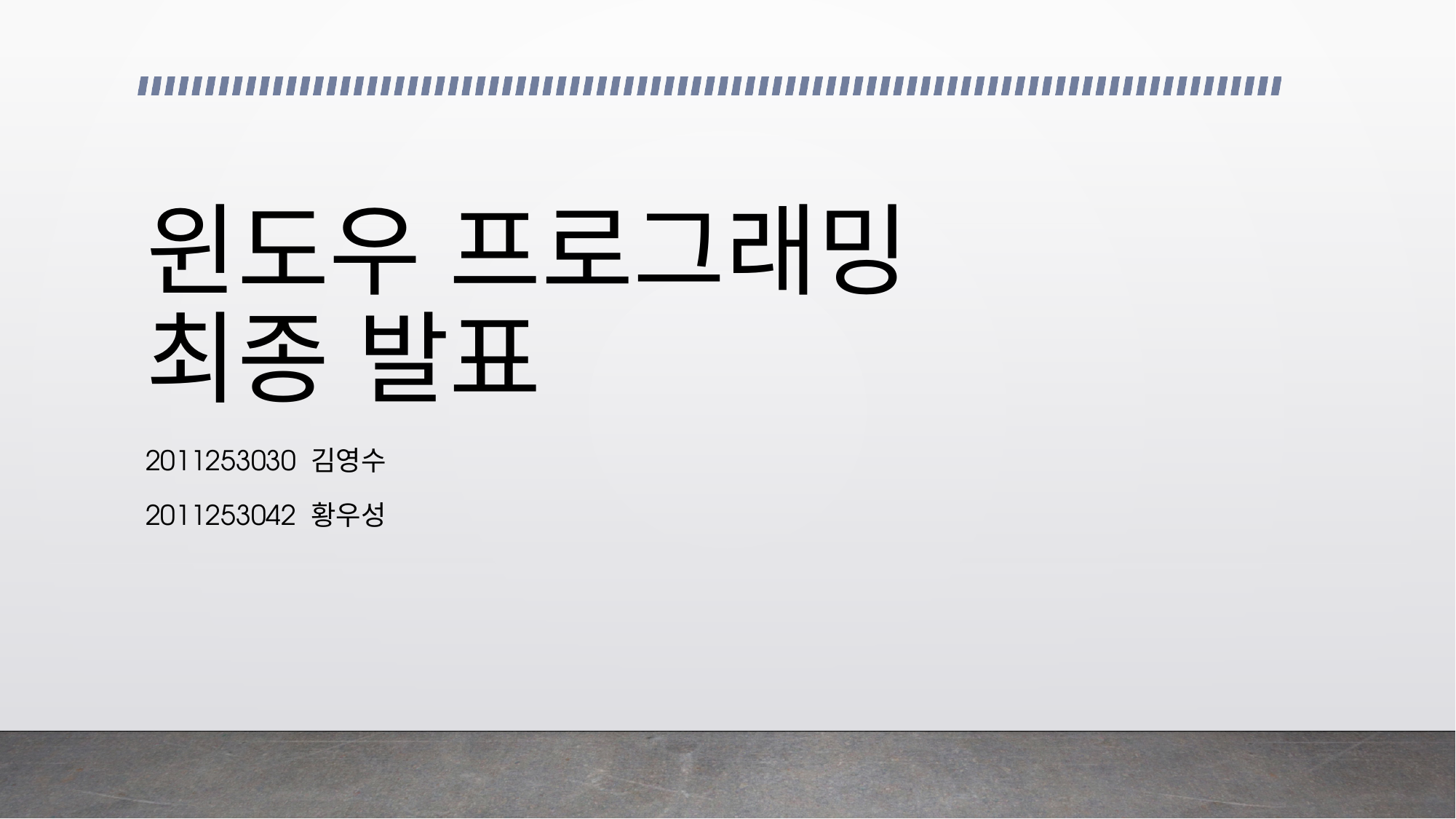

# 윈도우 프로그래밍 최종 발표
2011253030 김영수
2011253042 황우성